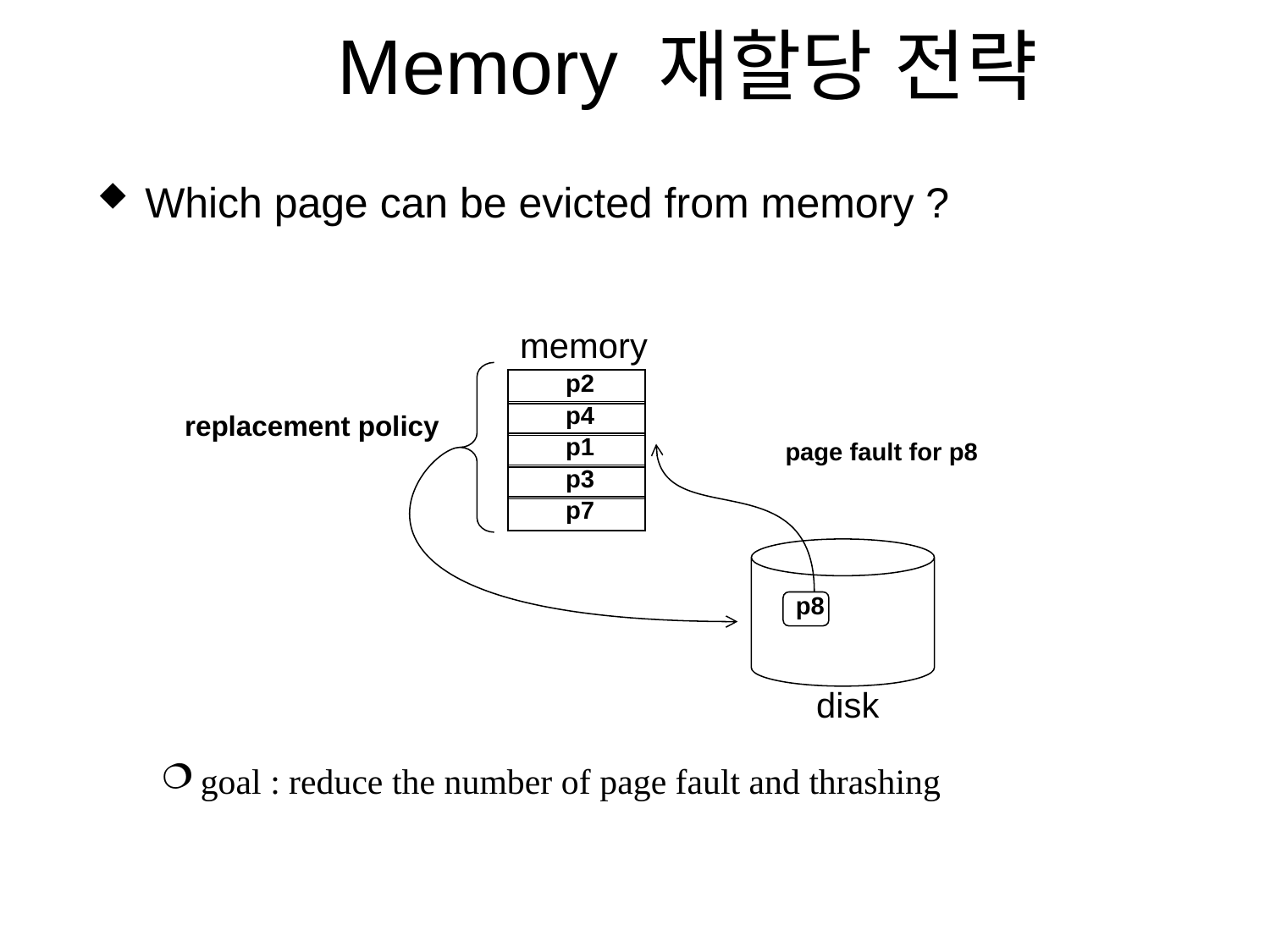

# Memory 재할당 전략
Which page can be evicted from memory ?

goal : reduce the number of page fault and thrashing
 memory

p2
replacement policy

p4

p1
page fault for p8

p3

p7

p8

 disk